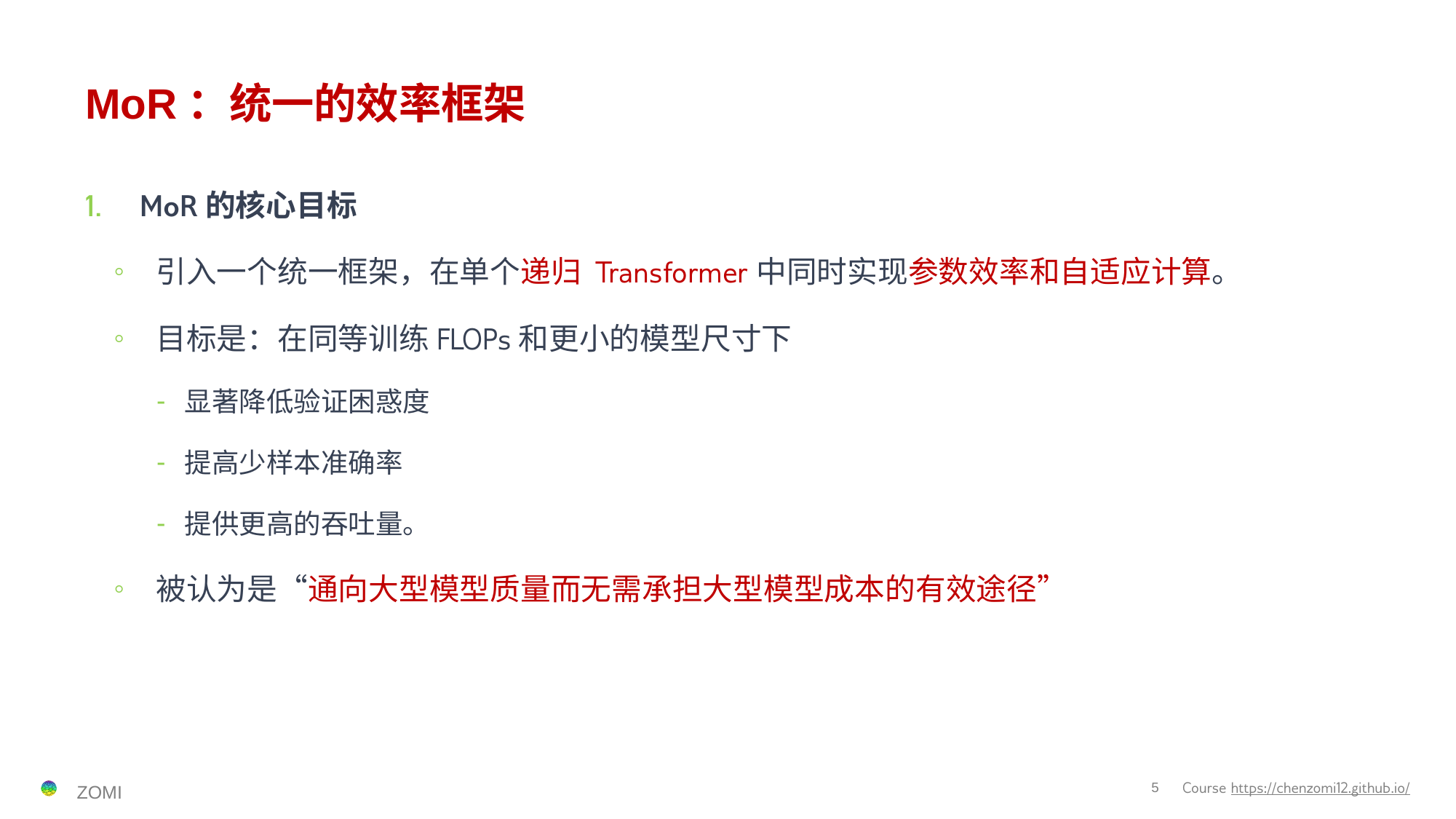

# MoR：统一的效率框架
MoR的核心目标
 引入一个统一框架，在单个递归 Transformer中同时实现参数效率和自适应计算。
 目标是：在同等训练FLOPs和更小的模型尺寸下
显著降低验证困惑度
提高少样本准确率
提供更高的吞吐量。
 被认为是“通向大型模型质量而无需承担大型模型成本的有效途径”